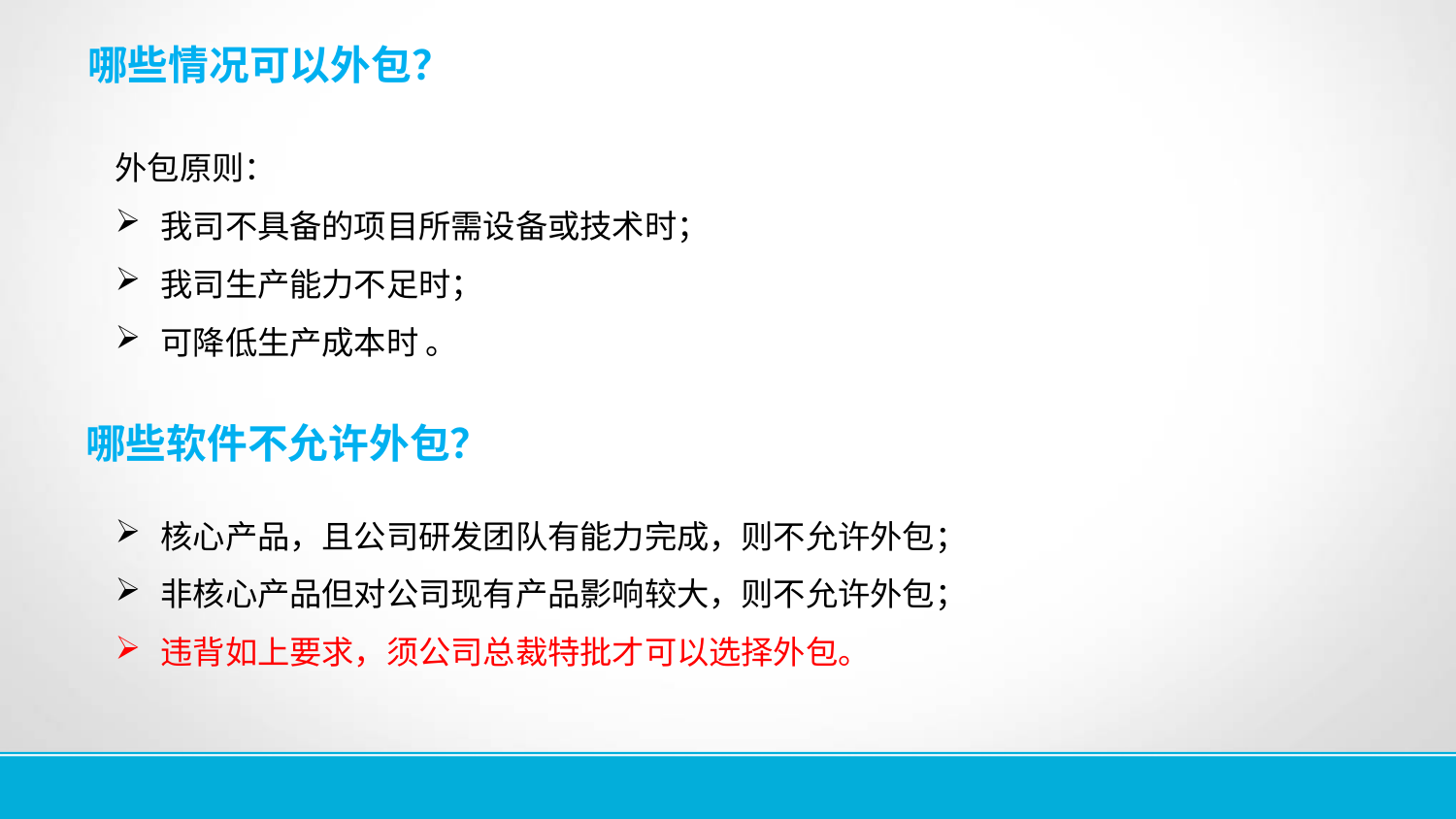

哪些情况可以外包？
外包原则：
我司不具备的项目所需设备或技术时；
我司生产能力不足时；
可降低生产成本时 。

哪些软件不允许外包？
核心产品，且公司研发团队有能力完成，则不允许外包；
非核心产品但对公司现有产品影响较大，则不允许外包；
违背如上要求，须公司总裁特批才可以选择外包。